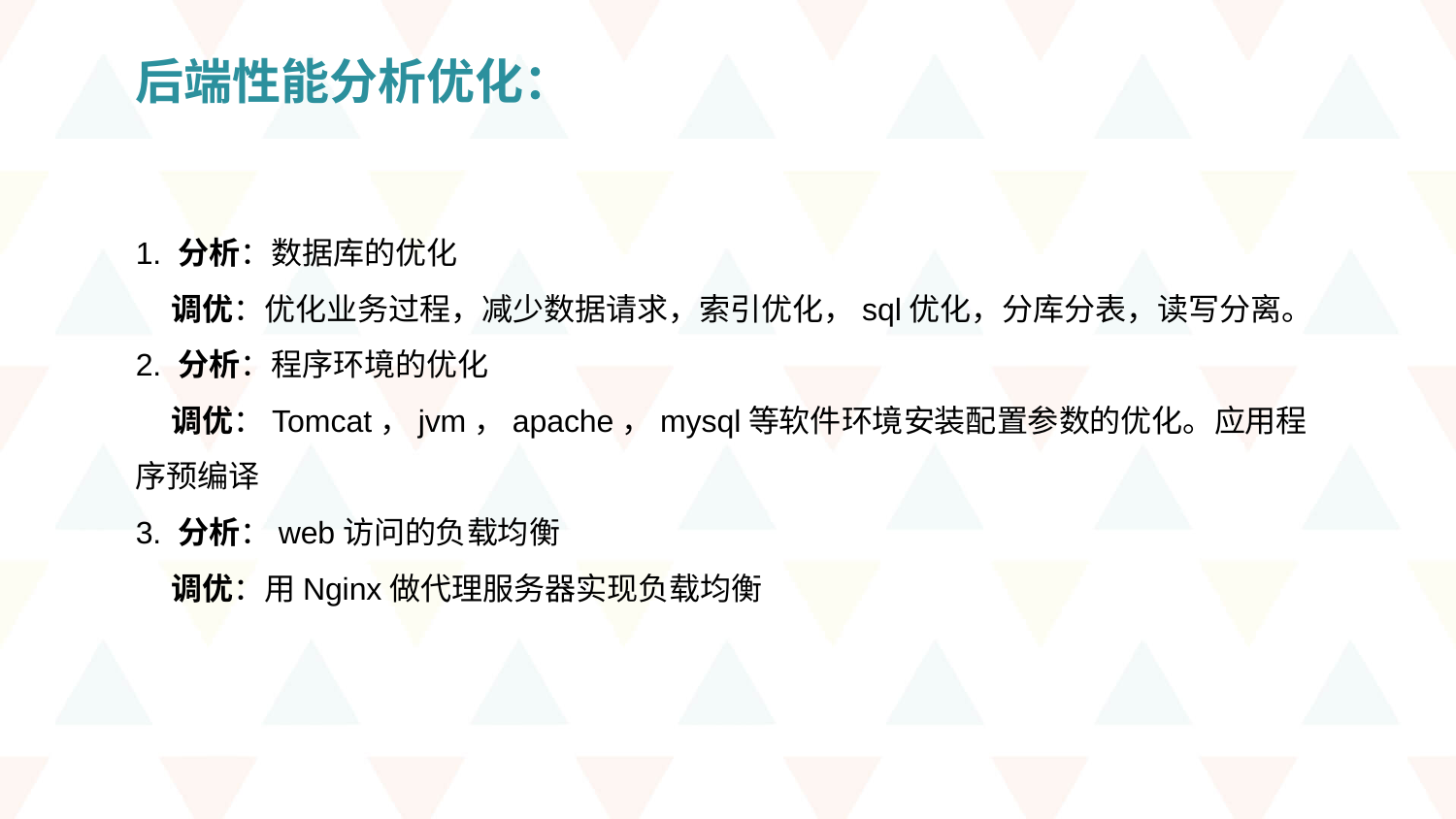

后端性能分析优化：
1. 分析：数据库的优化
    调优：优化业务过程，减少数据请求，索引优化，sql优化，分库分表，读写分离。
2. 分析：程序环境的优化
    调优：Tomcat，jvm，apache，mysql等软件环境安装配置参数的优化。应用程序预编译
3. 分析：web访问的负载均衡
    调优：用Nginx做代理服务器实现负载均衡